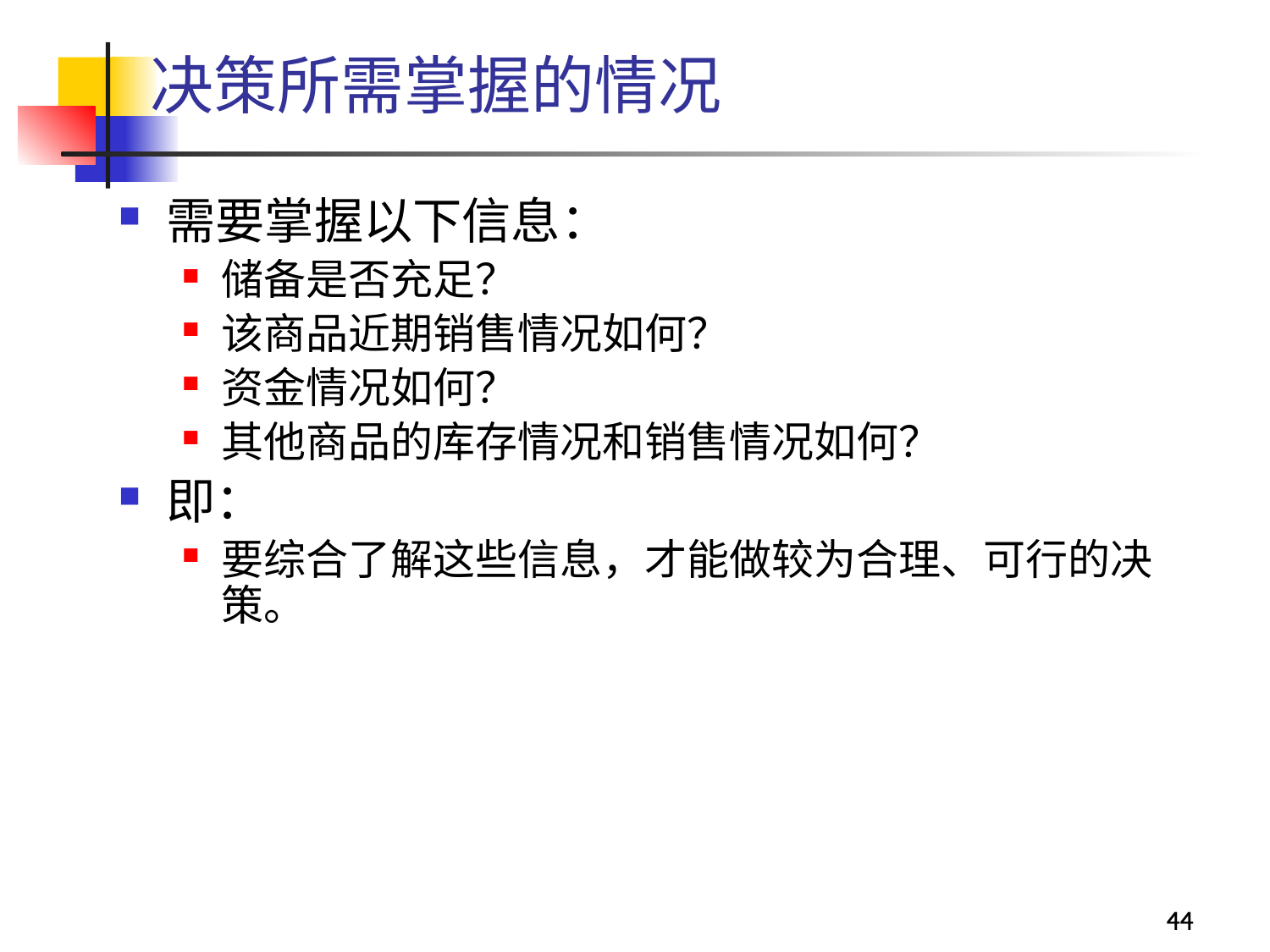

# 决策所需掌握的情况
需要掌握以下信息：
储备是否充足？
该商品近期销售情况如何？
资金情况如何？
其他商品的库存情况和销售情况如何？
即：
要综合了解这些信息，才能做较为合理、可行的决策。
44